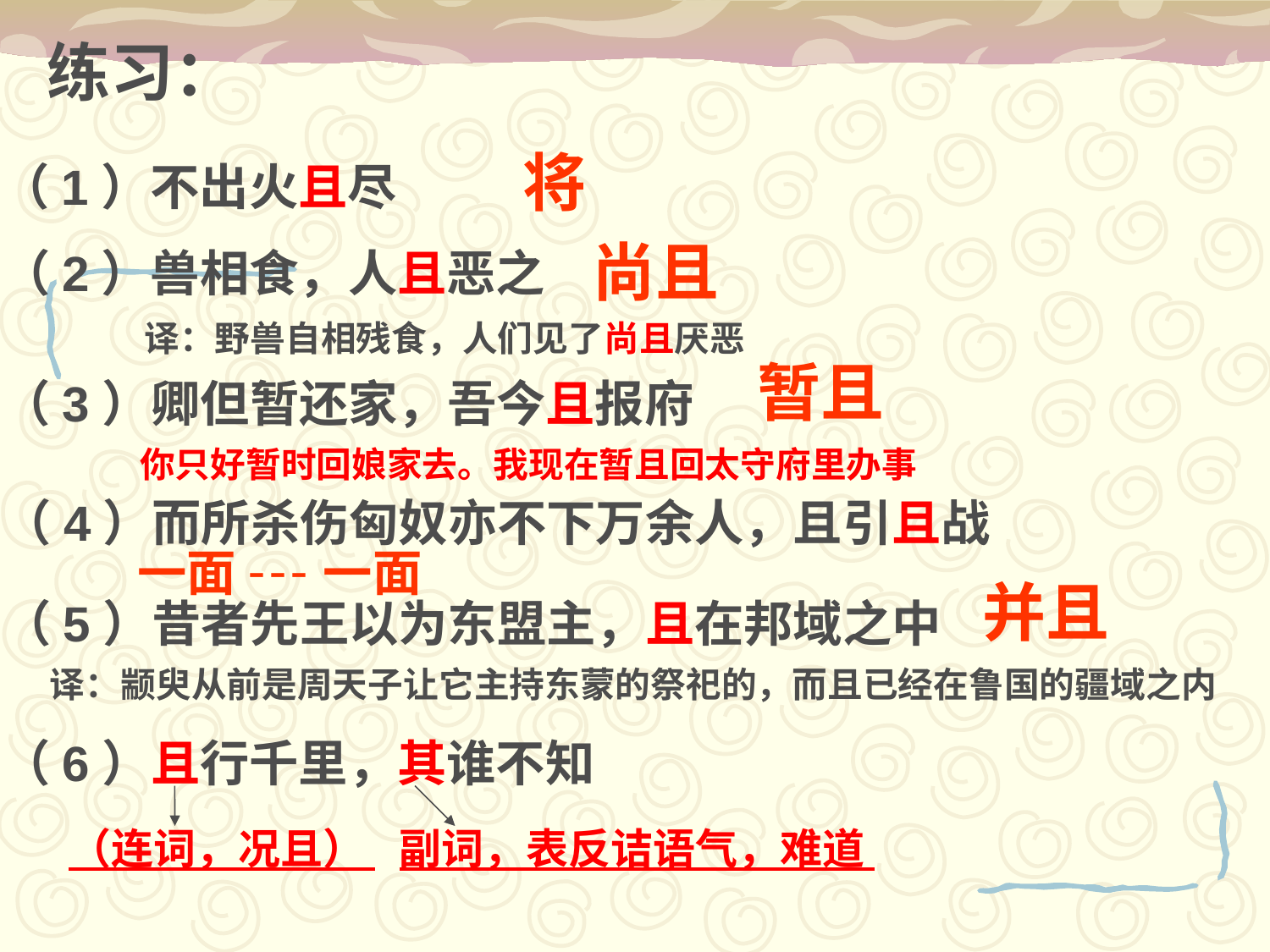

练习：
将
（1）不出火且尽
尚且
（2）兽相食，人且恶之
译：野兽自相残食，人们见了尚且厌恶
暂且
（3）卿但暂还家，吾今且报府
你只好暂时回娘家去。我现在暂且回太守府里办事
（4）而所杀伤匈奴亦不下万余人，且引且战
一面---一面
并且
（5）昔者先王以为东盟主，且在邦域之中
译：颛臾从前是周天子让它主持东蒙的祭祀的，而且已经在鲁国的疆域之内
（6）且行千里，其谁不知

（连词，况且）
副词，表反诘语气，难道